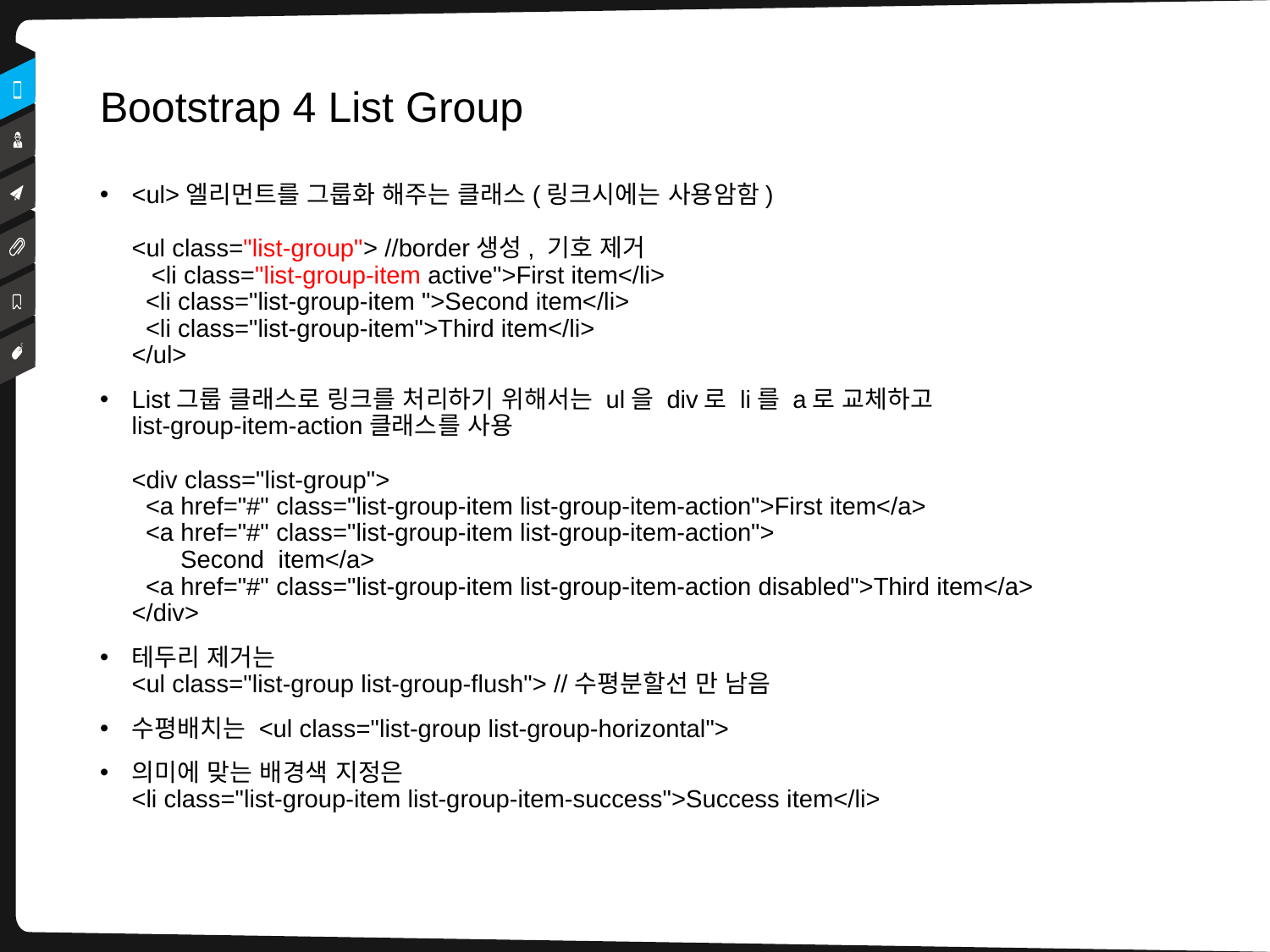

# Bootstrap 4 List Group
<ul>엘리먼트를 그룹화 해주는 클래스(링크시에는 사용암함)
<ul class="list-group"> //border생성, 기호 제거
  <li class="list-group-item active">First item</li>
  <li class="list-group-item ">Second item</li>
  <li class="list-group-item">Third item</li>
</ul>
List그룹 클래스로 링크를 처리하기 위해서는 ul을 div로 li를 a로 교체하고
list-group-item-action클래스를 사용
<div class="list-group">
  <a href="#" class="list-group-item list-group-item-action">First item</a>
  <a href="#" class="list-group-item list-group-item-action">
       Second  item</a>
  <a href="#" class="list-group-item list-group-item-action disabled">Third item</a>
</div>
테두리 제거는
<ul class="list-group list-group-flush"> //수평분할선 만 남음
수평배치는 <ul class="list-group list-group-horizontal">
의미에 맞는 배경색 지정은
<li class="list-group-item list-group-item-success">Success item</li>